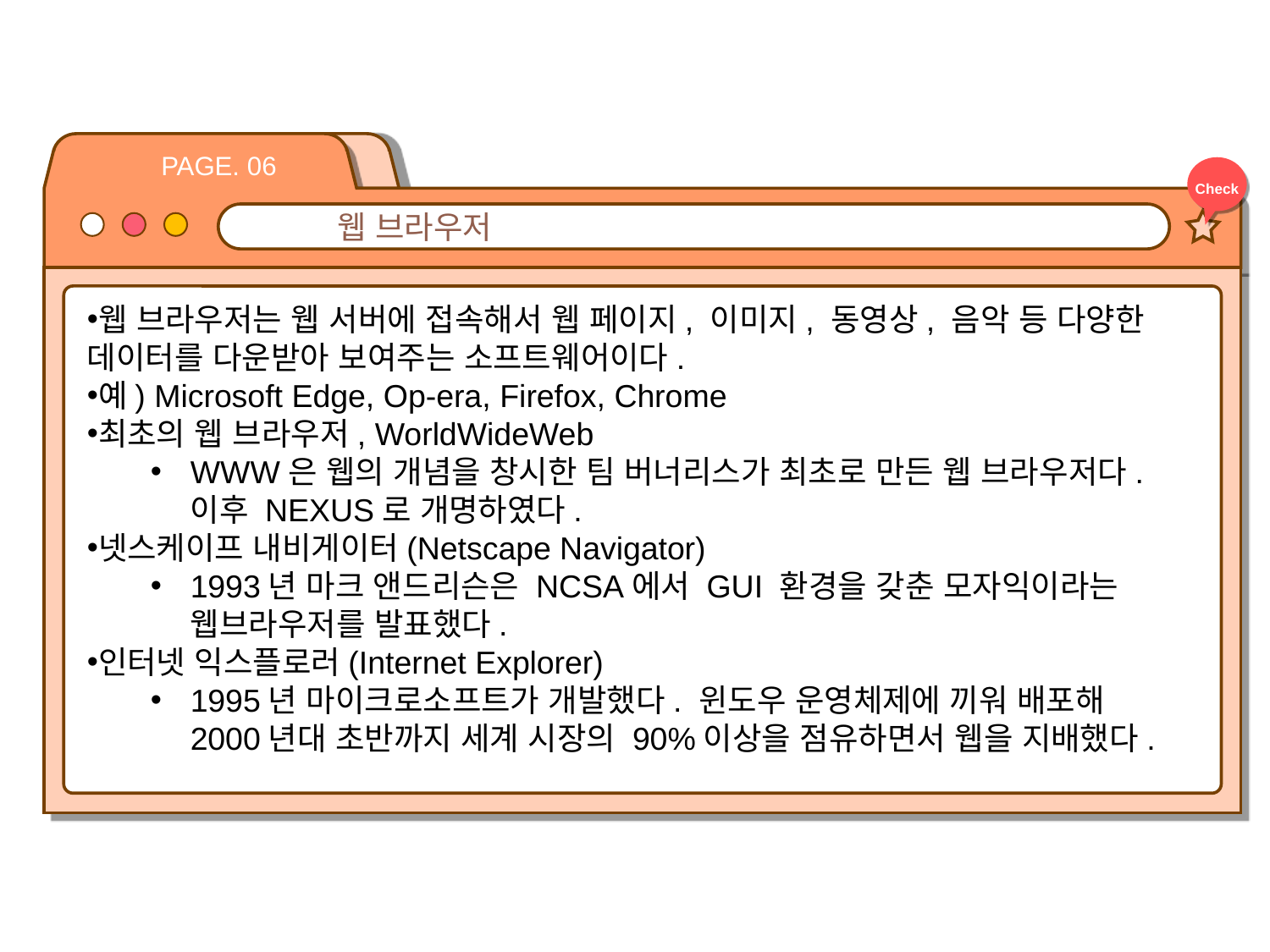

PAGE. 06
Check
🖥️ 웹 브라우저

웹 브라우저는 웹 서버에 접속해서 웹 페이지, 이미지, 동영상, 음악 등 다양한 데이터를 다운받아 보여주는 소프트웨어이다.
예) Microsoft Edge, Op-era, Firefox, Chrome
최초의 웹 브라우저, WorldWideWeb
WWW은 웹의 개념을 창시한 팀 버너리스가 최초로 만든 웹 브라우저다. 이후 NEXUS로 개명하였다.
넷스케이프 내비게이터(Netscape Navigator)
1993년 마크 앤드리슨은 NCSA에서 GUI 환경을 갖춘 모자익이라는 웹브라우저를 발표했다.
인터넷 익스플로러(Internet Explorer)
1995년 마이크로소프트가 개발했다. 윈도우 운영체제에 끼워 배포해 2000년대 초반까지 세계 시장의 90%이상을 점유하면서 웹을 지배했다.